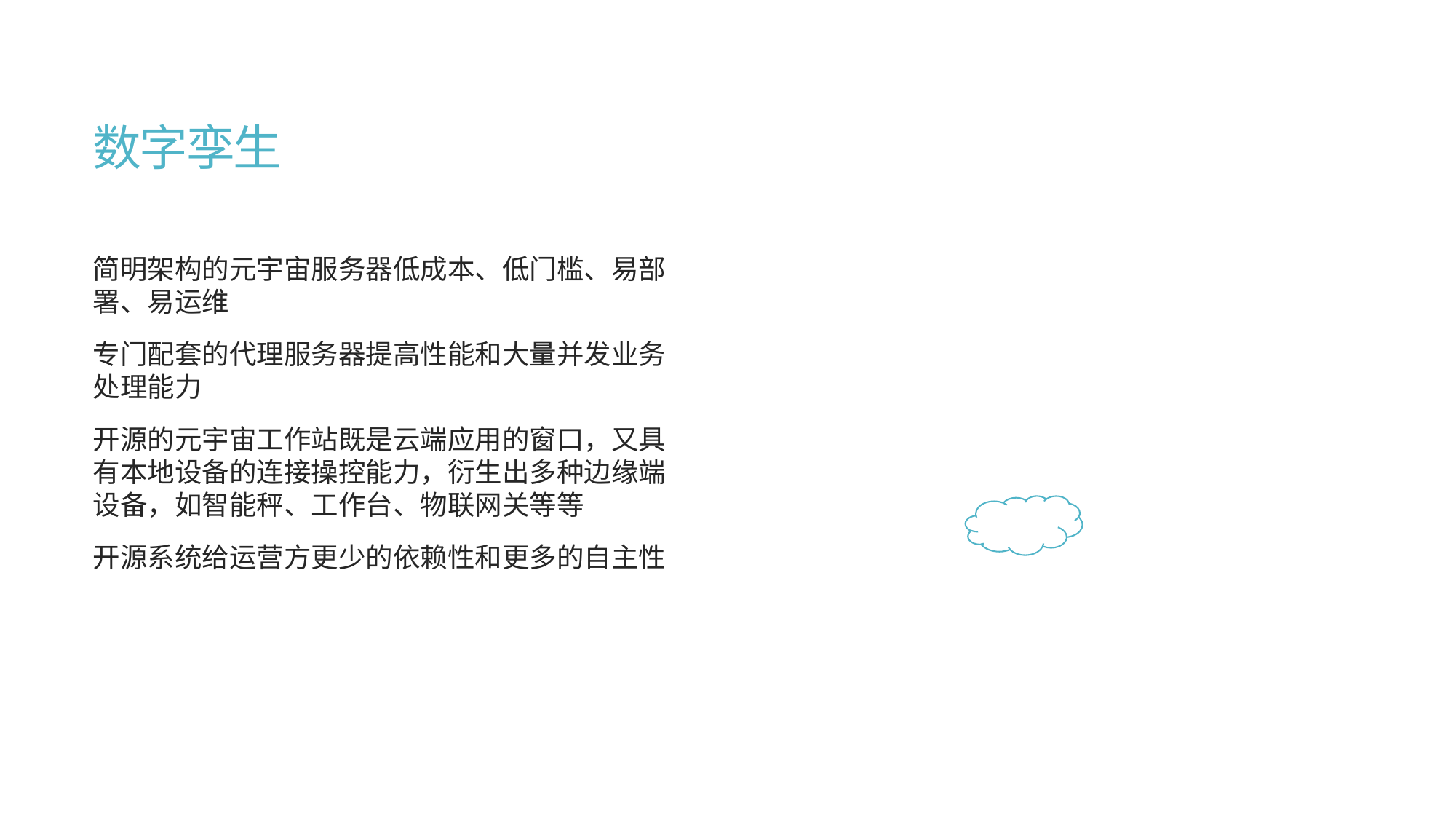

# 数字孪生
简明架构的元宇宙服务器低成本、低门槛、易部署、易运维
专门配套的代理服务器提高性能和大量并发业务处理能力
开源的元宇宙工作站既是云端应用的窗口，又具有本地设备的连接操控能力，衍生出多种边缘端设备，如智能秤、工作台、物联网关等等
开源系统给运营方更少的依赖性和更多的自主性